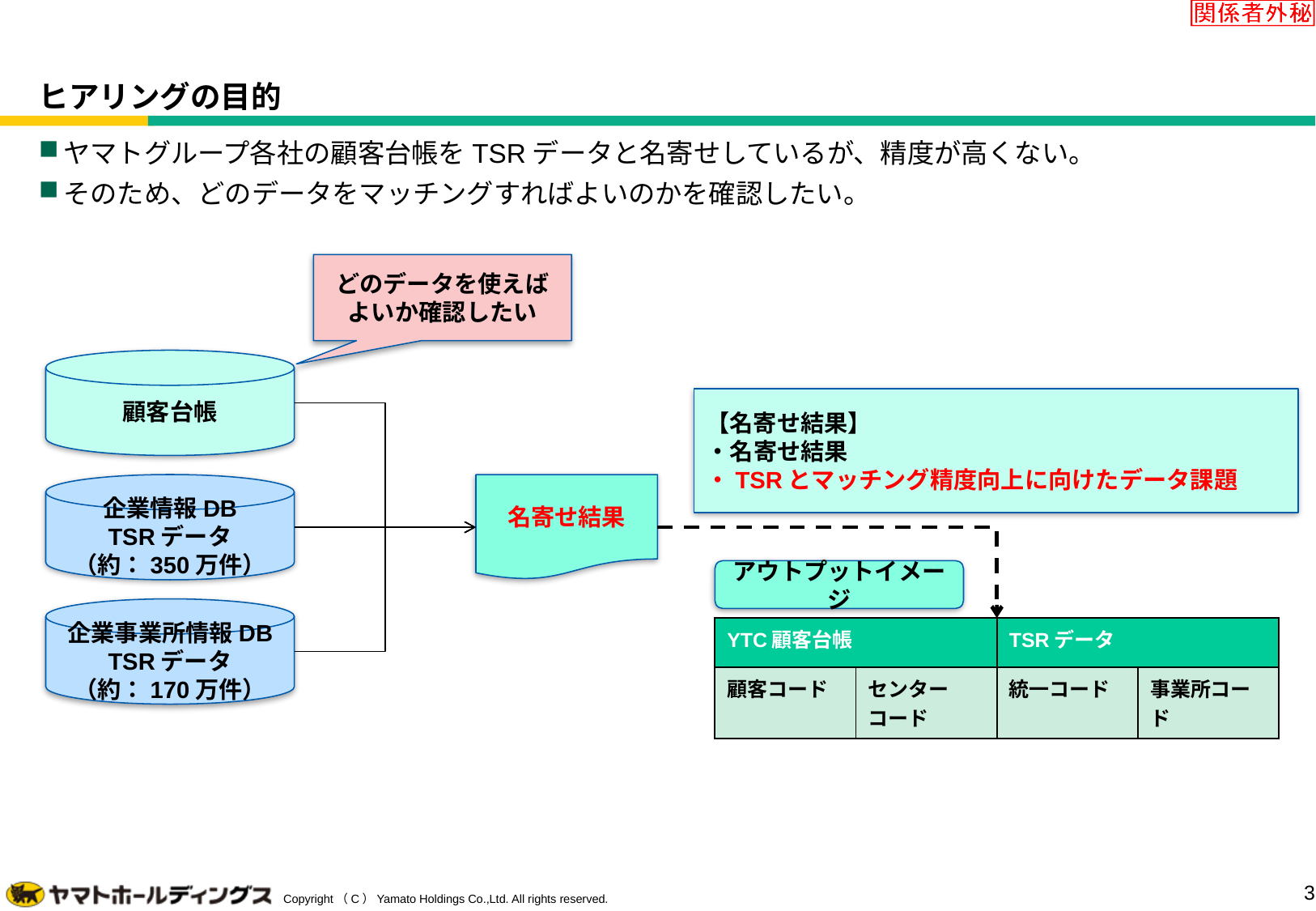

#
ヒアリングの目的
ヤマトグループ各社の顧客台帳をTSRデータと名寄せしているが、精度が高くない。
そのため、どのデータをマッチングすればよいのかを確認したい。
どのデータを使えばよいか確認したい
顧客台帳
【名寄せ結果】
・名寄せ結果
・TSRとマッチング精度向上に向けたデータ課題
企業情報DB
TSRデータ
（約：350万件）
名寄せ結果
アウトプットイメージ
企業事業所情報DB
TSRデータ
（約：170万件）
| YTC顧客台帳 |  | TSRデータ |  |
| --- | --- | --- | --- |
| 顧客コード | センターコード | 統一コード | 事業所コード |